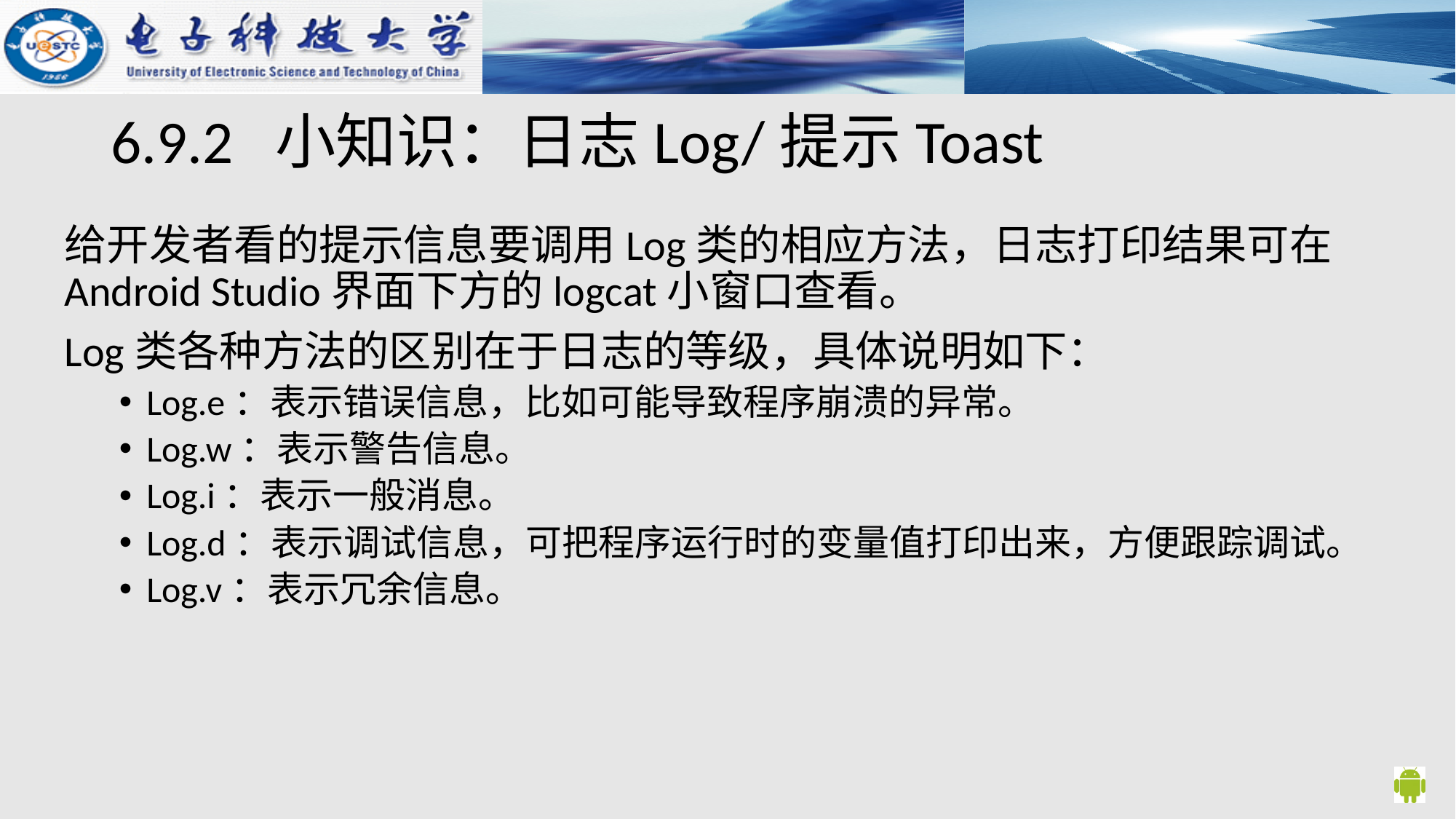

# 6.9.2  小知识：日志Log/提示Toast
给开发者看的提示信息要调用Log类的相应方法，日志打印结果可在Android Studio界面下方的logcat小窗口查看。
Log类各种方法的区别在于日志的等级，具体说明如下：
Log.e：表示错误信息，比如可能导致程序崩溃的异常。
Log.w：表示警告信息。
Log.i：表示一般消息。
Log.d：表示调试信息，可把程序运行时的变量值打印出来，方便跟踪调试。
Log.v：表示冗余信息。